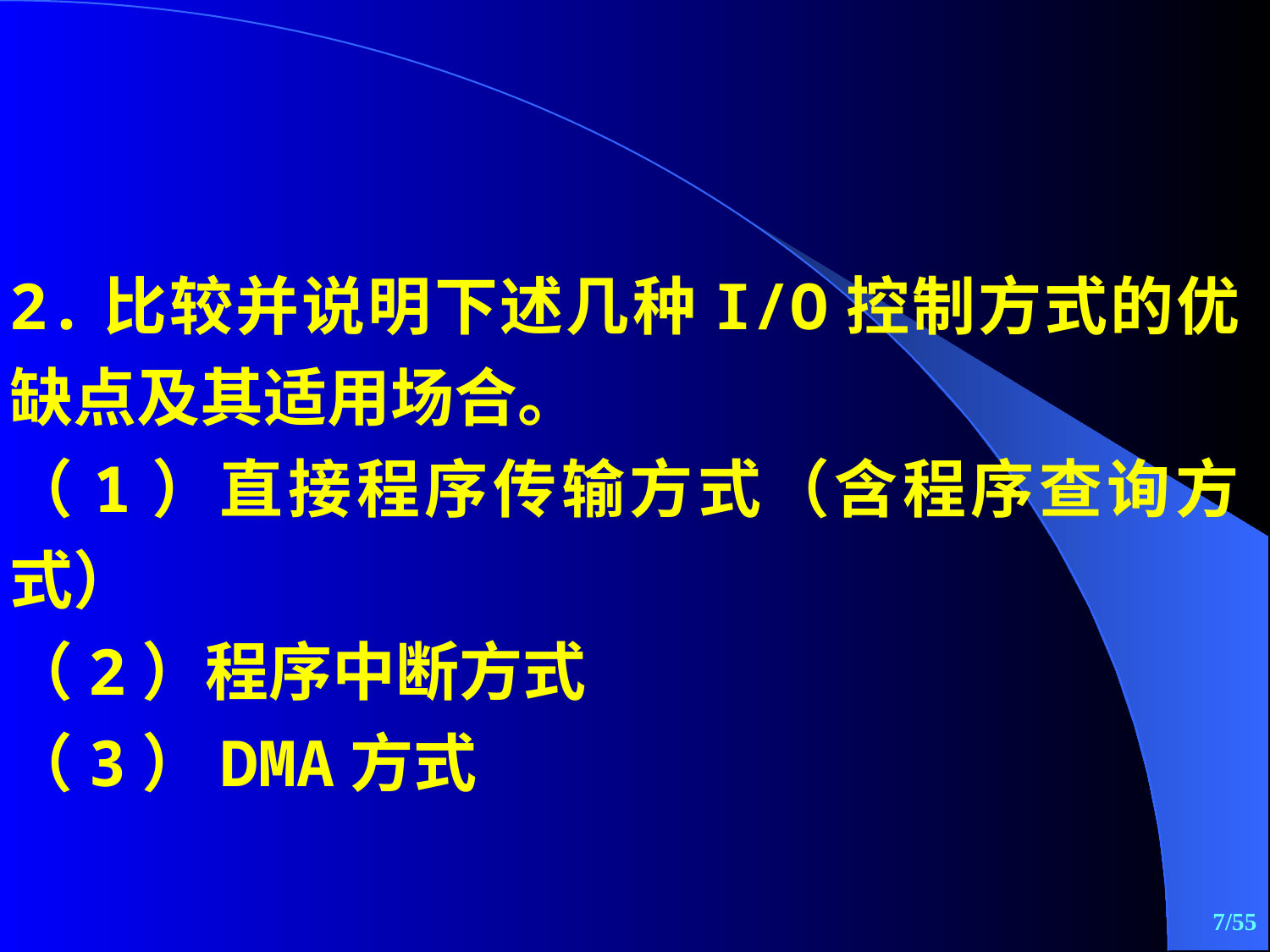

2.比较并说明下述几种I/O控制方式的优缺点及其适用场合。
（1）直接程序传输方式（含程序查询方式）
（2）程序中断方式
（3）DMA方式
7/55